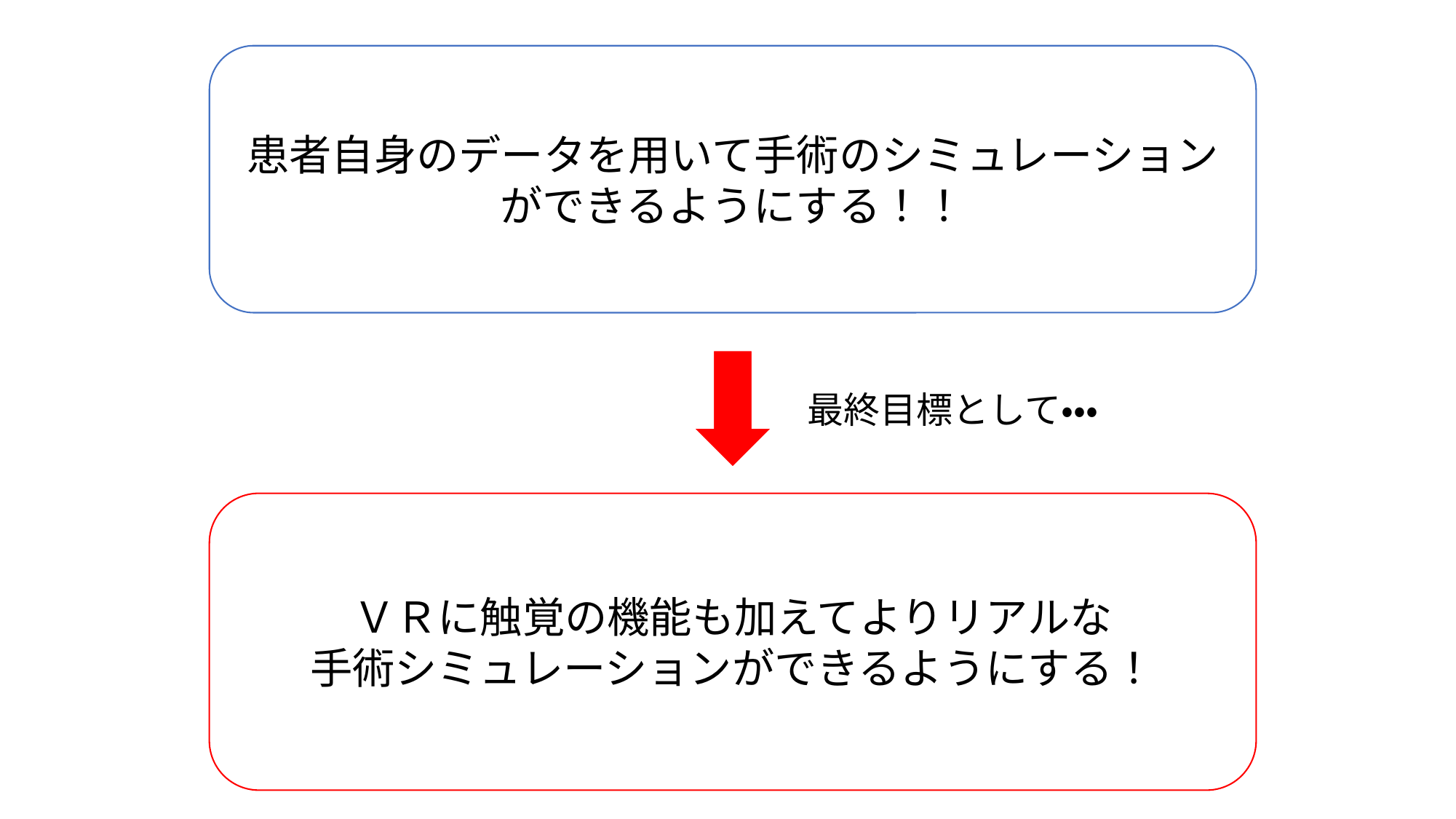

患者自身のデータを用いて手術のシミュレーションができるようにする！！

最終目標として・・・
ＶＲに触覚の機能も加えてよりリアルな
手術シミュレーションができるようにする！